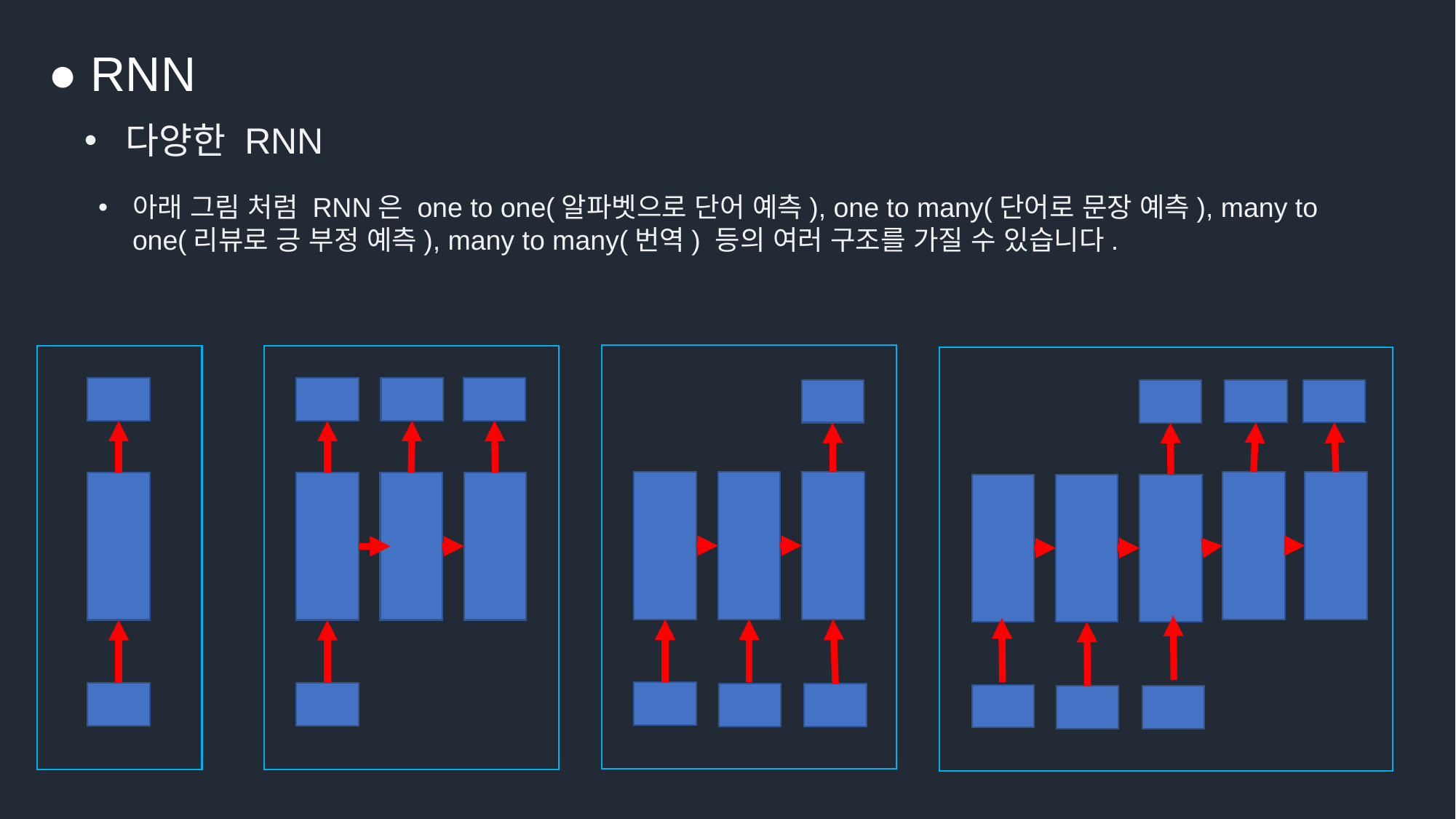

● RNN
다양한 RNN
아래 그림 처럼 RNN은 one to one(알파벳으로 단어 예측), one to many(단어로 문장 예측), many to one(리뷰로 긍 부정 예측), many to many(번역) 등의 여러 구조를 가질 수 있습니다.